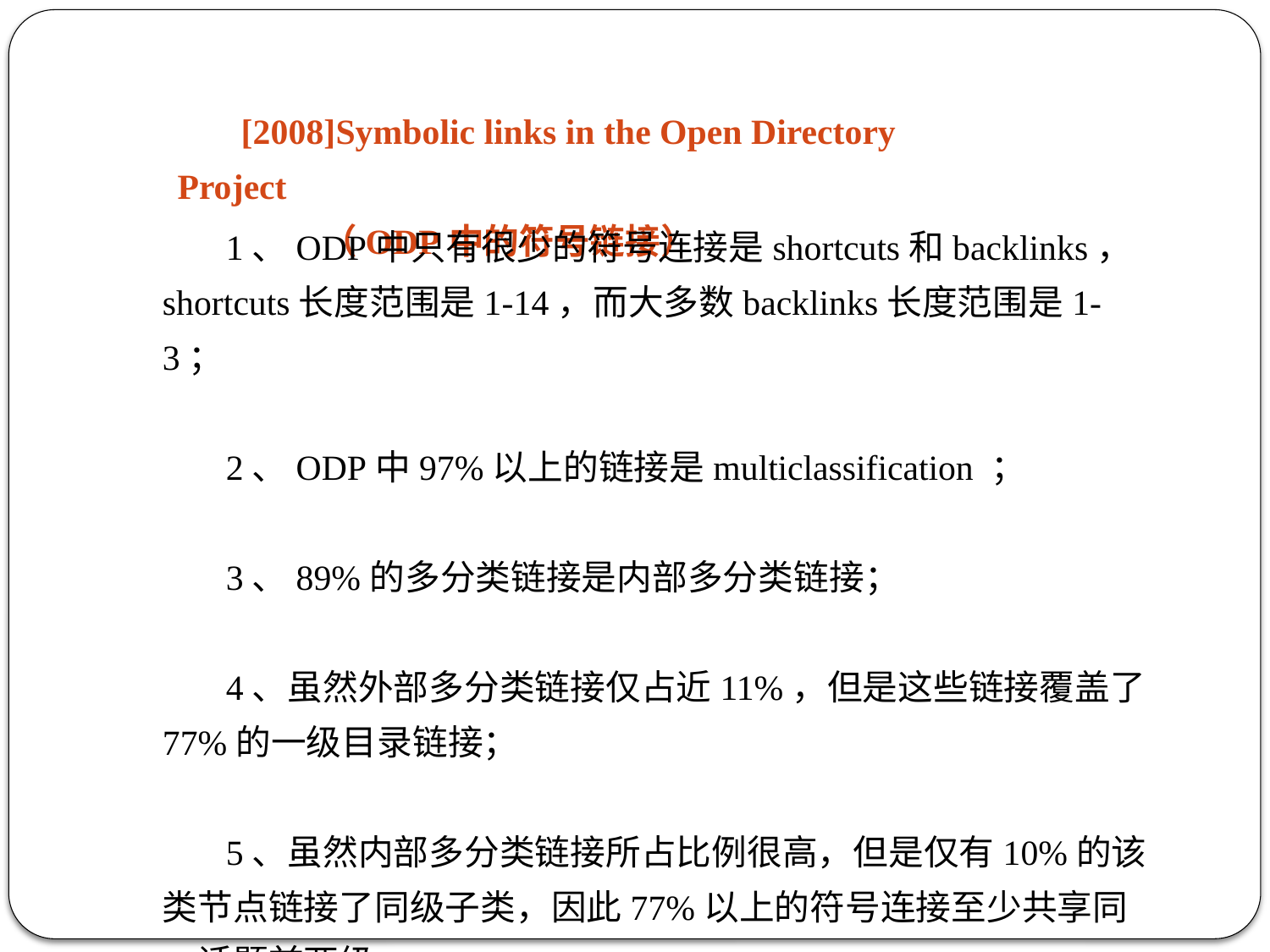

[2008]Symbolic links in the Open Directory Project
         （ODP中的符号链接）
1、ODP中只有很少的符号连接是shortcuts和backlinks，shortcuts长度范围是1-14，而大多数backlinks长度范围是1-3；

2、ODP中97%以上的链接是multiclassification ；

3、89%的多分类链接是内部多分类链接；

4、虽然外部多分类链接仅占近11%，但是这些链接覆盖了77%的一级目录链接；

5、虽然内部多分类链接所占比例很高，但是仅有10%的该类节点链接了同级子类，因此77%以上的符号连接至少共享同一话题前两级。